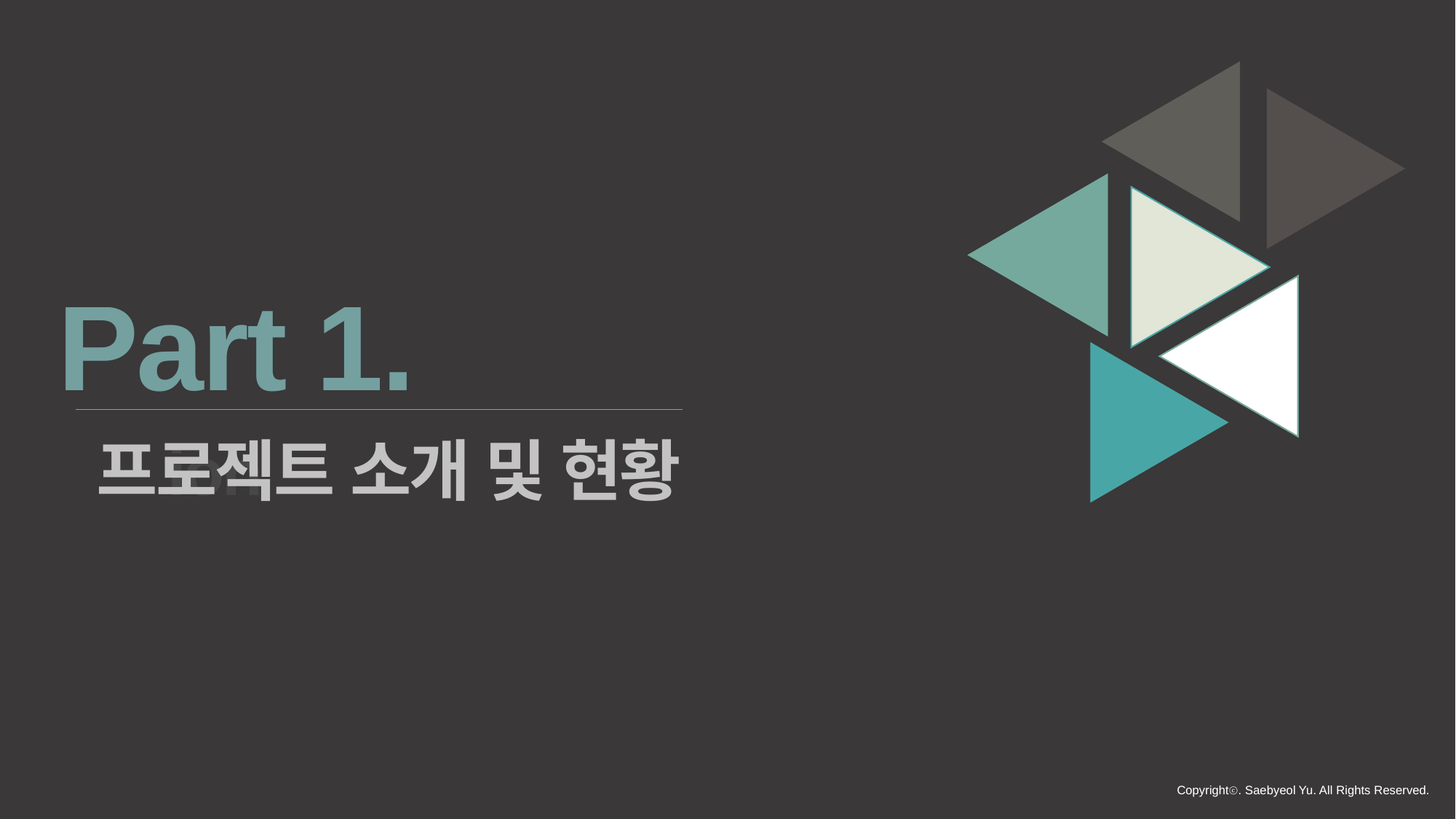

Part 1.
프로젝트 소개 및 현황
ion
Copyrightⓒ. Saebyeol Yu. All Rights Reserved.